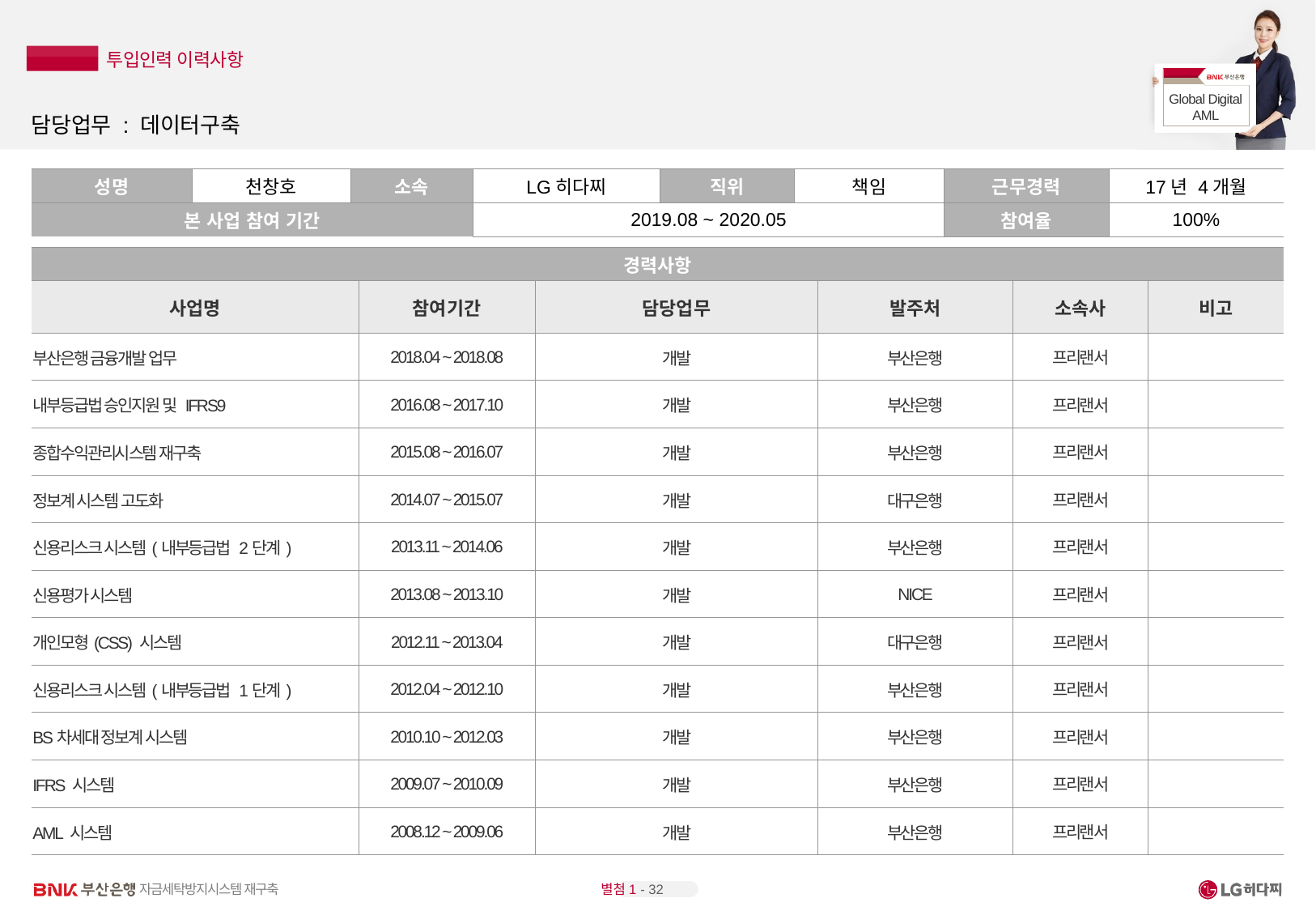

# 담당업무 : 데이터구축
| 성명 | 천창호 | 소속 | LG히다찌 | 직위 | 책임 | 근무경력 | 17년 4개월 |
| --- | --- | --- | --- | --- | --- | --- | --- |
| 본 사업 참여 기간 |  |  | 2019.08 ~ 2020.05 |  |  | 참여율 | 100% |
| 경력사항 |  |  |  |  |  |
| --- | --- | --- | --- | --- | --- |
| 사업명 | 참여기간 | 담당업무 | 발주처 | 소속사 | 비고 |
| 부산은행 금융개발 업무 | 2018.04 ~ 2018.08 | 개발 | 부산은행 | 프리랜서 |  |
| 내부등급법 승인지원 및 IFRS9 | 2016.08 ~ 2017.10 | 개발 | 부산은행 | 프리랜서 |  |
| 종합수익관리시스템 재구축 | 2015.08 ~ 2016.07 | 개발 | 부산은행 | 프리랜서 |  |
| 정보계 시스템 고도화 | 2014.07 ~ 2015.07 | 개발 | 대구은행 | 프리랜서 |  |
| 신용리스크 시스템(내부등급법 2단계) | 2013.11 ~ 2014.06 | 개발 | 부산은행 | 프리랜서 |  |
| 신용평가 시스템 | 2013.08 ~ 2013.10 | 개발 | NICE | 프리랜서 |  |
| 개인모형(CSS) 시스템 | 2012.11 ~ 2013.04 | 개발 | 대구은행 | 프리랜서 |  |
| 신용리스크 시스템(내부등급법 1단계) | 2012.04 ~ 2012.10 | 개발 | 부산은행 | 프리랜서 |  |
| BS차세대 정보계 시스템 | 2010.10 ~ 2012.03 | 개발 | 부산은행 | 프리랜서 |  |
| IFRS 시스템 | 2009.07 ~ 2010.09 | 개발 | 부산은행 | 프리랜서 |  |
| AML 시스템 | 2008.12 ~ 2009.06 | 개발 | 부산은행 | 프리랜서 |  |
별첨1 - 32